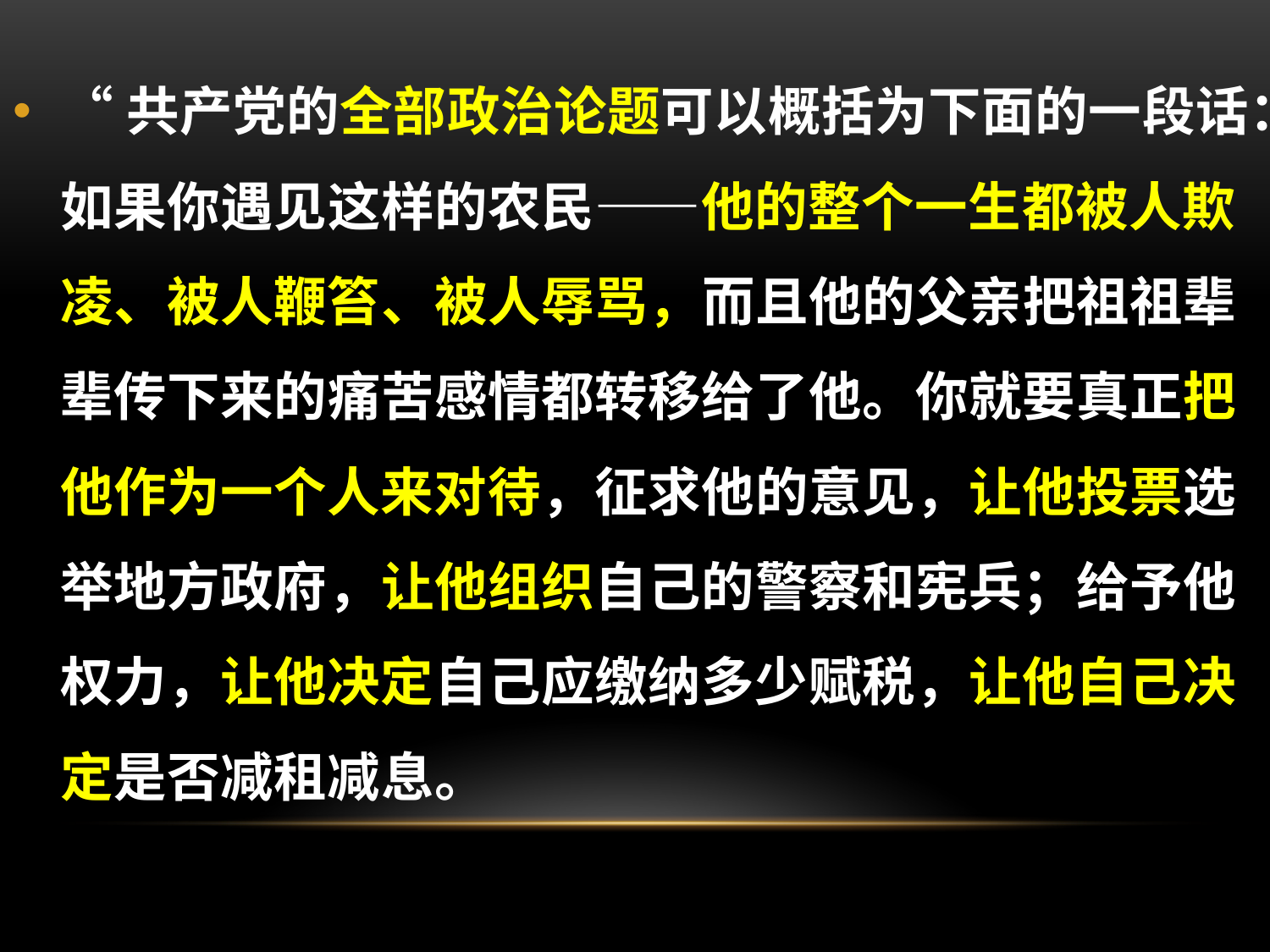

“共产党的全部政治论题可以概括为下面的一段话：如果你遇见这样的农民——他的整个一生都被人欺凌、被人鞭笞、被人辱骂，而且他的父亲把祖祖辈辈传下来的痛苦感情都转移给了他。你就要真正把他作为一个人来对待，征求他的意见，让他投票选举地方政府，让他组织自己的警察和宪兵；给予他权力，让他决定自己应缴纳多少赋税，让他自己决定是否减租减息。